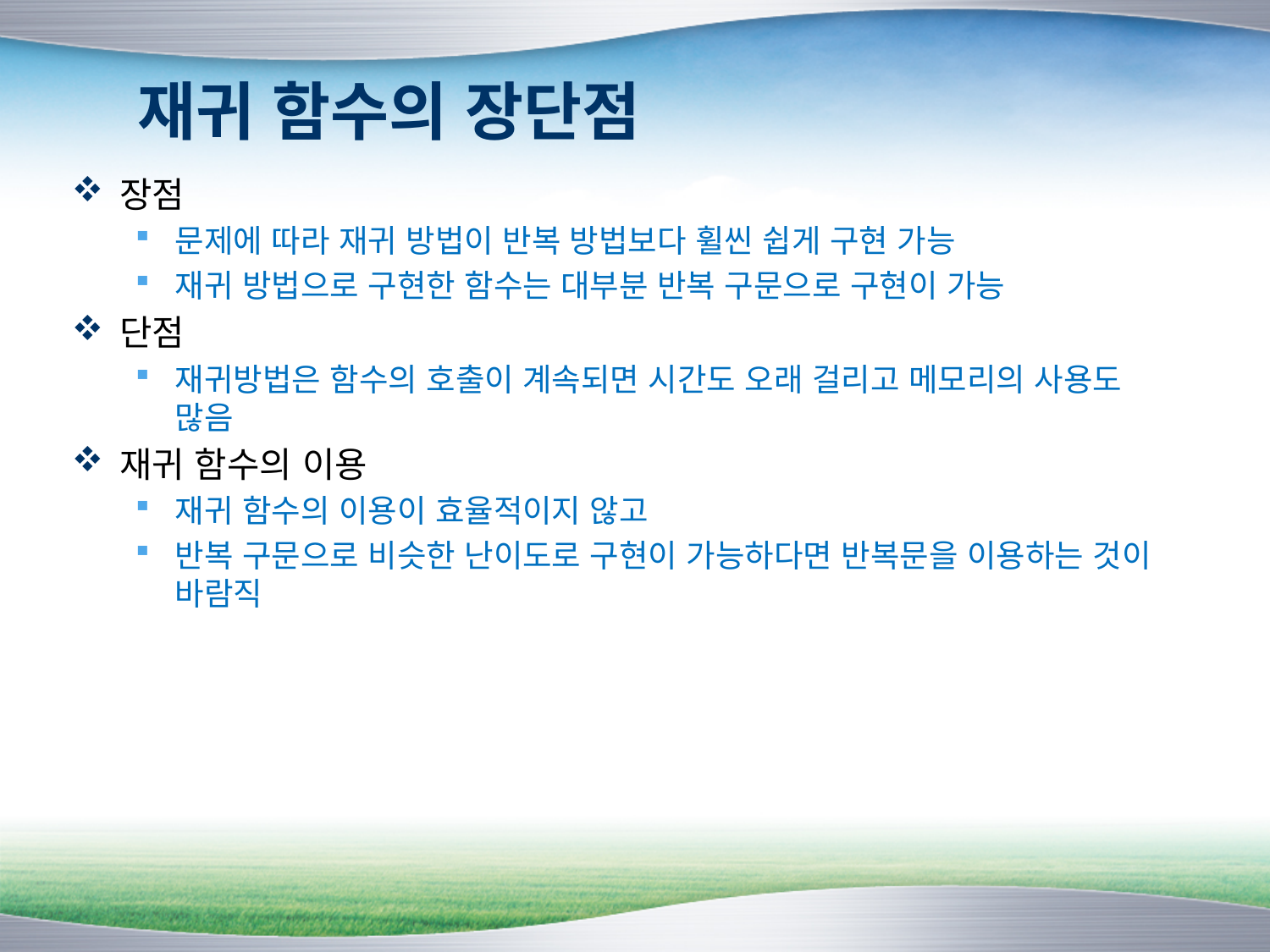

# 재귀 함수의 장단점
장점
문제에 따라 재귀 방법이 반복 방법보다 휠씬 쉽게 구현 가능
재귀 방법으로 구현한 함수는 대부분 반복 구문으로 구현이 가능
단점
재귀방법은 함수의 호출이 계속되면 시간도 오래 걸리고 메모리의 사용도 많음
재귀 함수의 이용
재귀 함수의 이용이 효율적이지 않고
반복 구문으로 비슷한 난이도로 구현이 가능하다면 반복문을 이용하는 것이 바람직

14